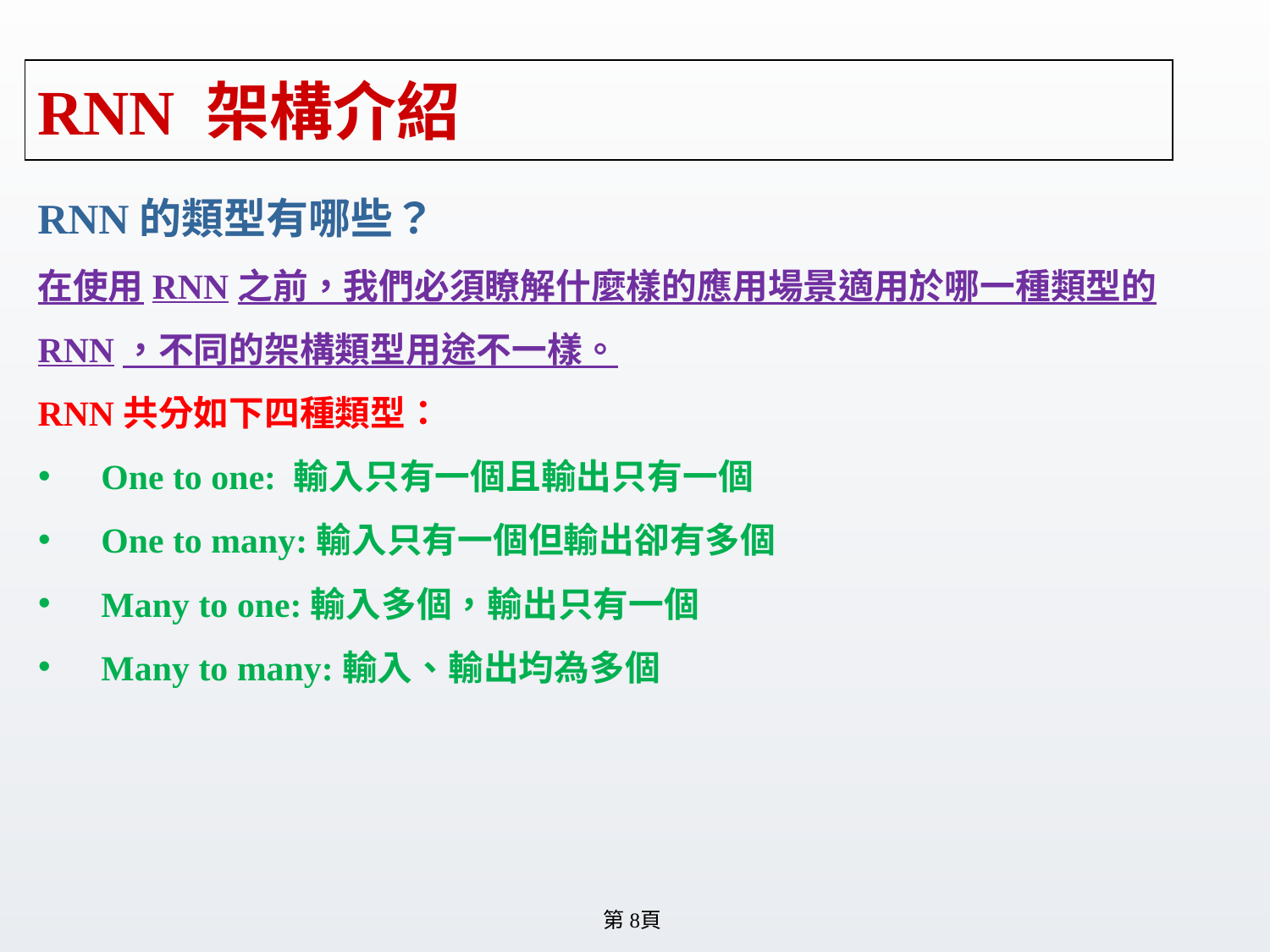

8
# RNN 架構介紹
RNN的類型有哪些？
在使用RNN之前，我們必須瞭解什麼樣的應用場景適用於哪一種類型的RNN，不同的架構類型用途不一樣。
RNN共分如下四種類型：
One to one: 輸入只有一個且輸出只有一個
One to many:輸入只有一個但輸出卻有多個
Many to one:輸入多個，輸出只有一個
Many to many:輸入、輸出均為多個